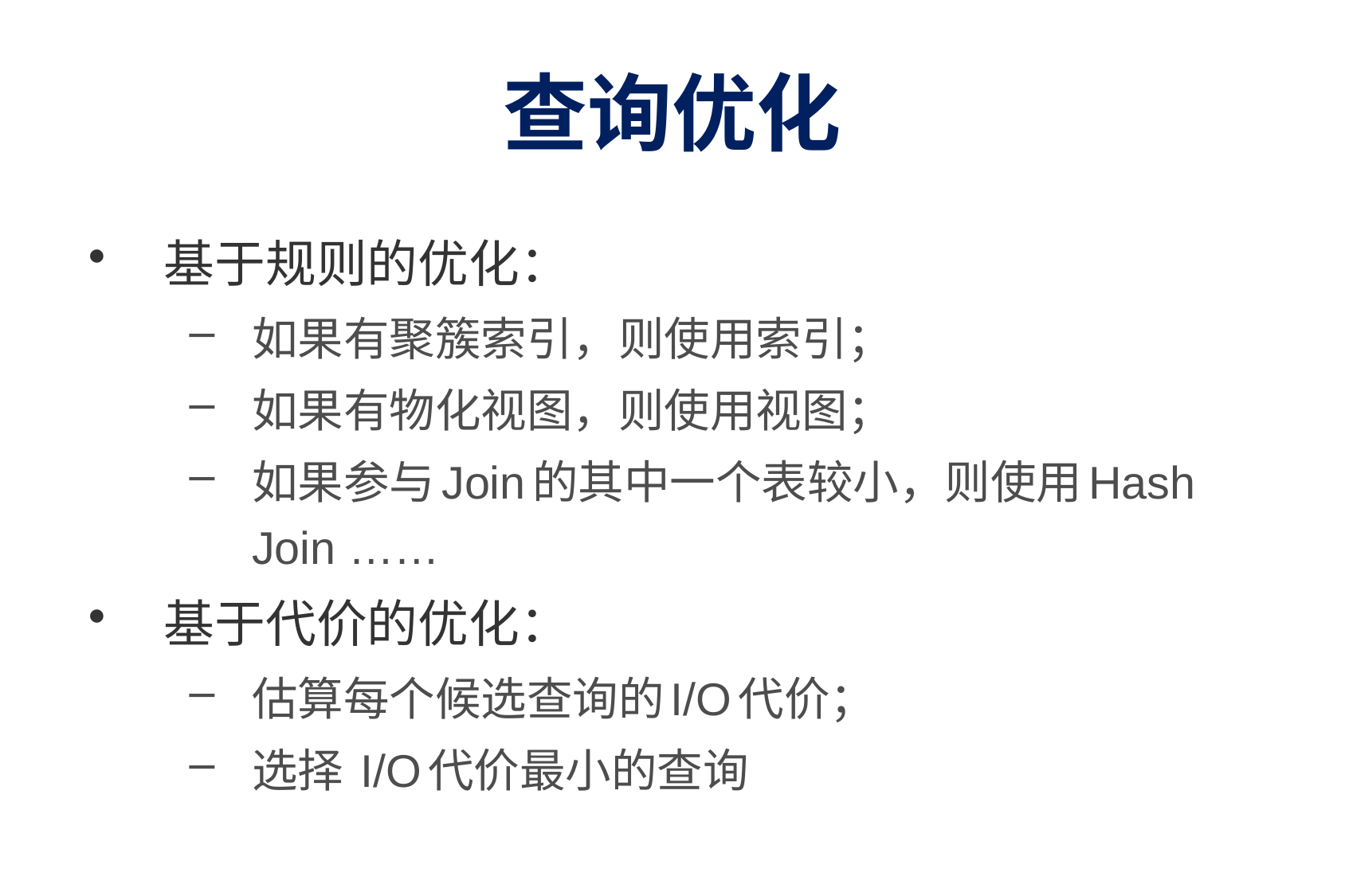

# 查询优化
基于规则的优化：
如果有聚簇索引，则使用索引；
如果有物化视图，则使用视图；
如果参与Join的其中一个表较小，则使用Hash Join ……
基于代价的优化：
估算每个候选查询的I/O代价；
选择 I/O代价最小的查询